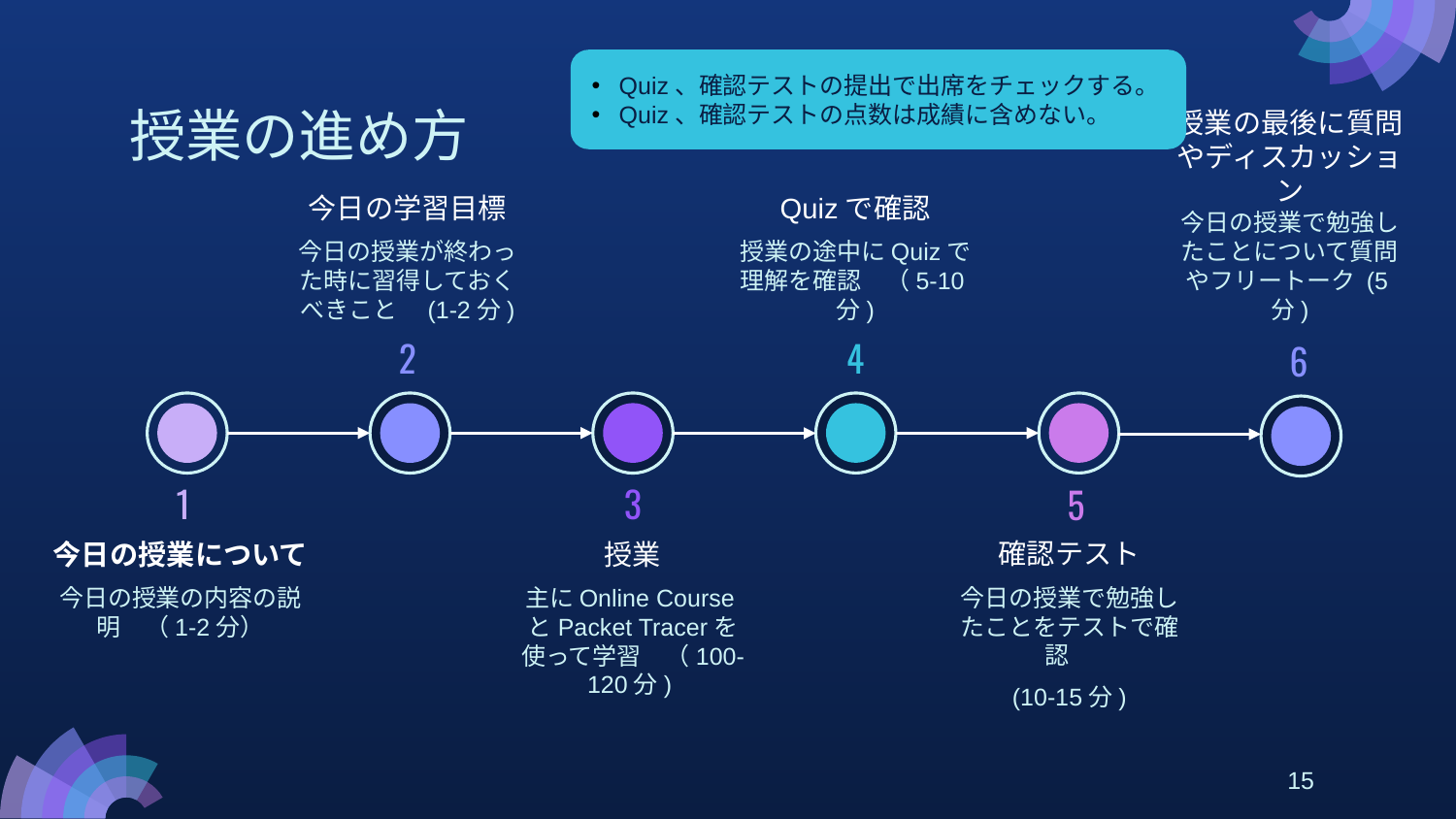

Quiz、確認テストの提出で出席をチェックする。
Quiz、確認テストの点数は成績に含めない。
# 授業の進め方

授業の最後に質問やディスカッション
今日の授業で勉強したことについて質問やフリートーク (5分)
今日の学習目標
今日の授業が終わった時に習得しておくべきこと　(1-2分)
Quizで確認
授業の途中にQuizで理解を確認　（5-10分)
2
4
6

1
3
5
今日の授業について
今日の授業の内容の説明　（1-2分）

授業
主にOnline CourseとPacket Tracerを使って学習　（100-120分)
確認テスト
今日の授業で勉強したことをテストで確認
(10-15分)